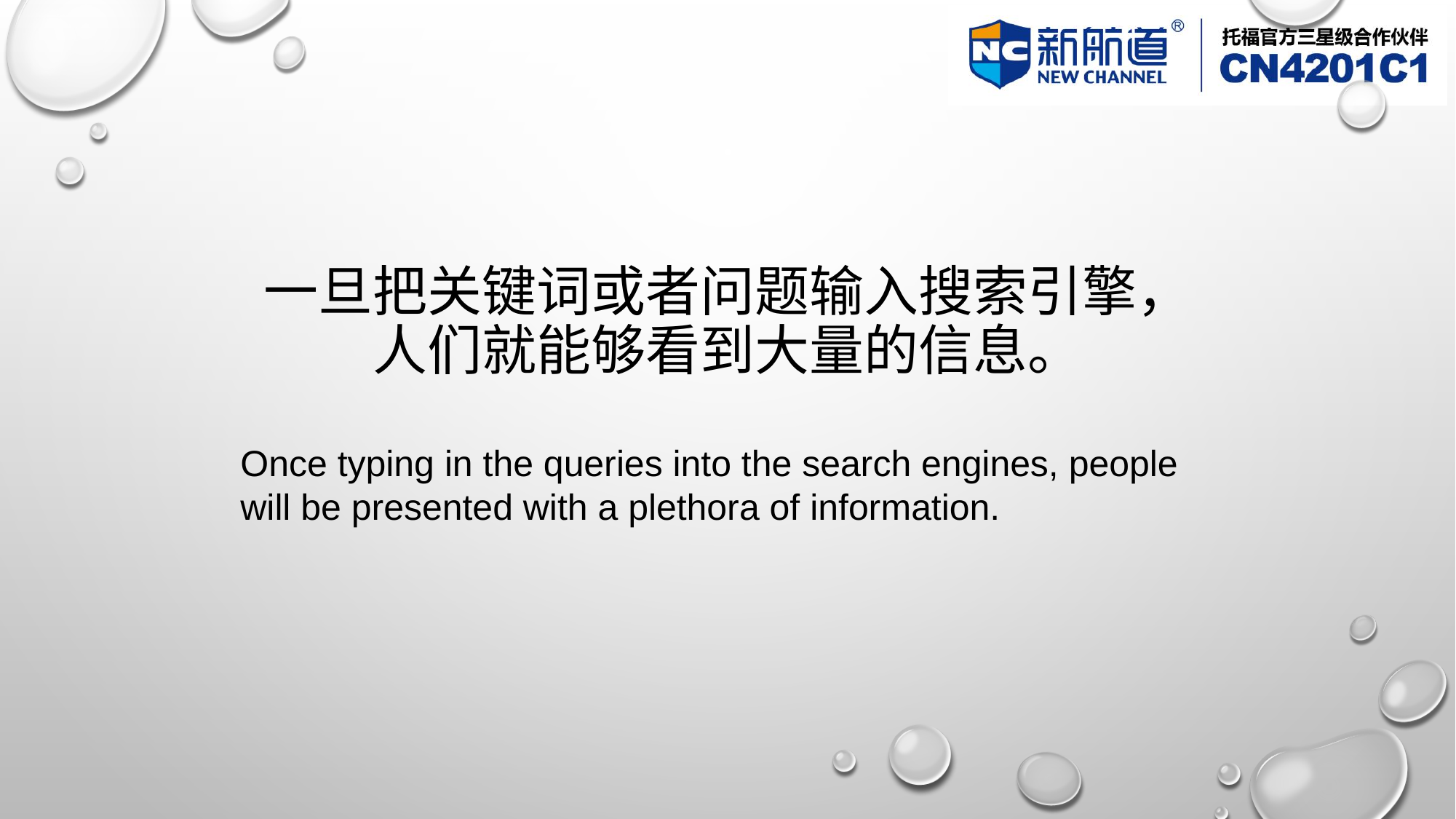

# 一旦把关键词或者问题输入搜索引擎， 人们就能够看到大量的信息。

Once typing in the queries into the search engines, people will be presented with a plethora of information.